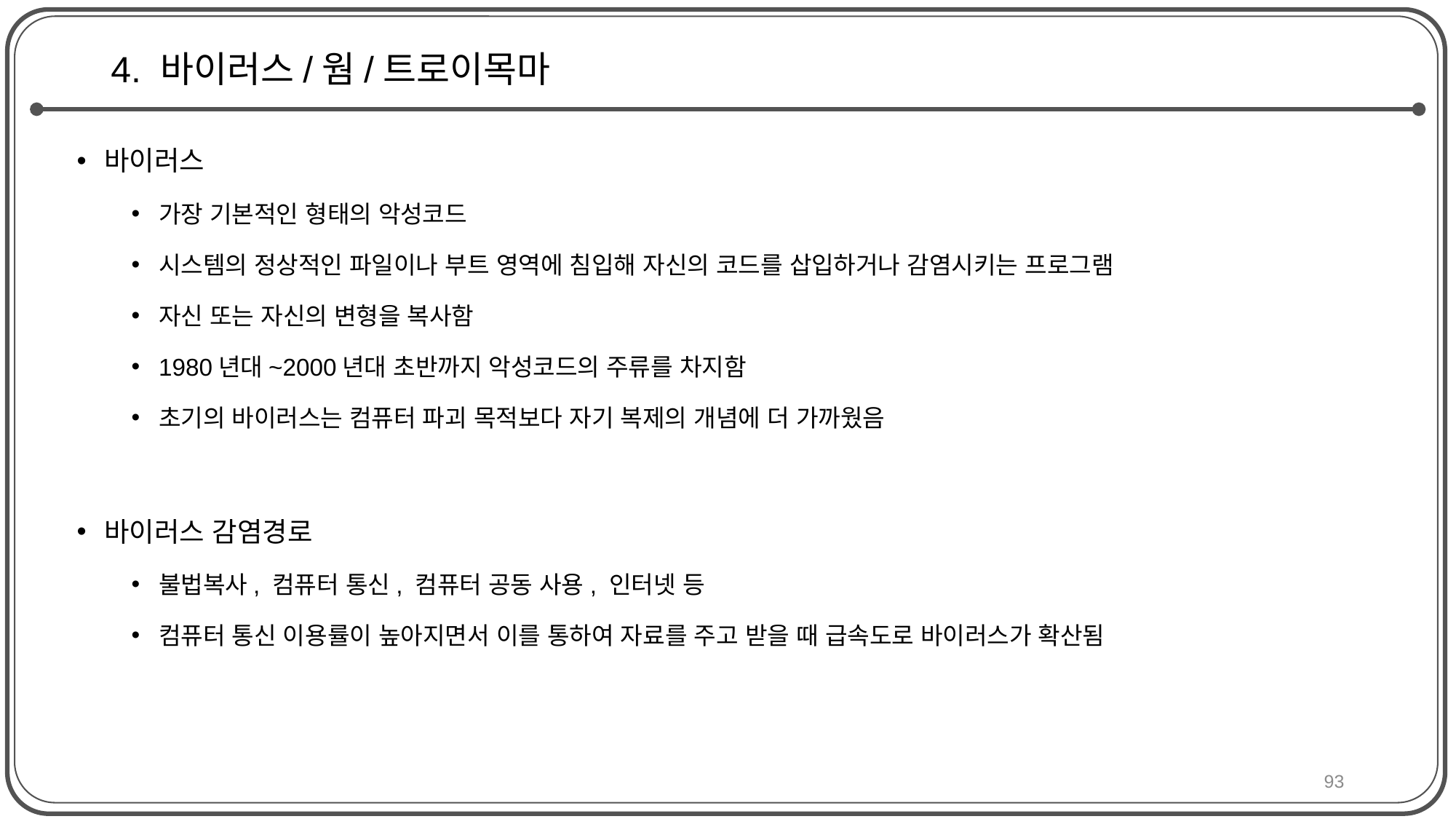

# 4. 바이러스/웜/트로이목마
바이러스
가장 기본적인 형태의 악성코드
시스템의 정상적인 파일이나 부트 영역에 침입해 자신의 코드를 삽입하거나 감염시키는 프로그램
자신 또는 자신의 변형을 복사함
1980년대~2000년대 초반까지 악성코드의 주류를 차지함
초기의 바이러스는 컴퓨터 파괴 목적보다 자기 복제의 개념에 더 가까웠음

바이러스 감염경로
불법복사, 컴퓨터 통신, 컴퓨터 공동 사용, 인터넷 등
컴퓨터 통신 이용률이 높아지면서 이를 통하여 자료를 주고 받을 때 급속도로 바이러스가 확산됨
93